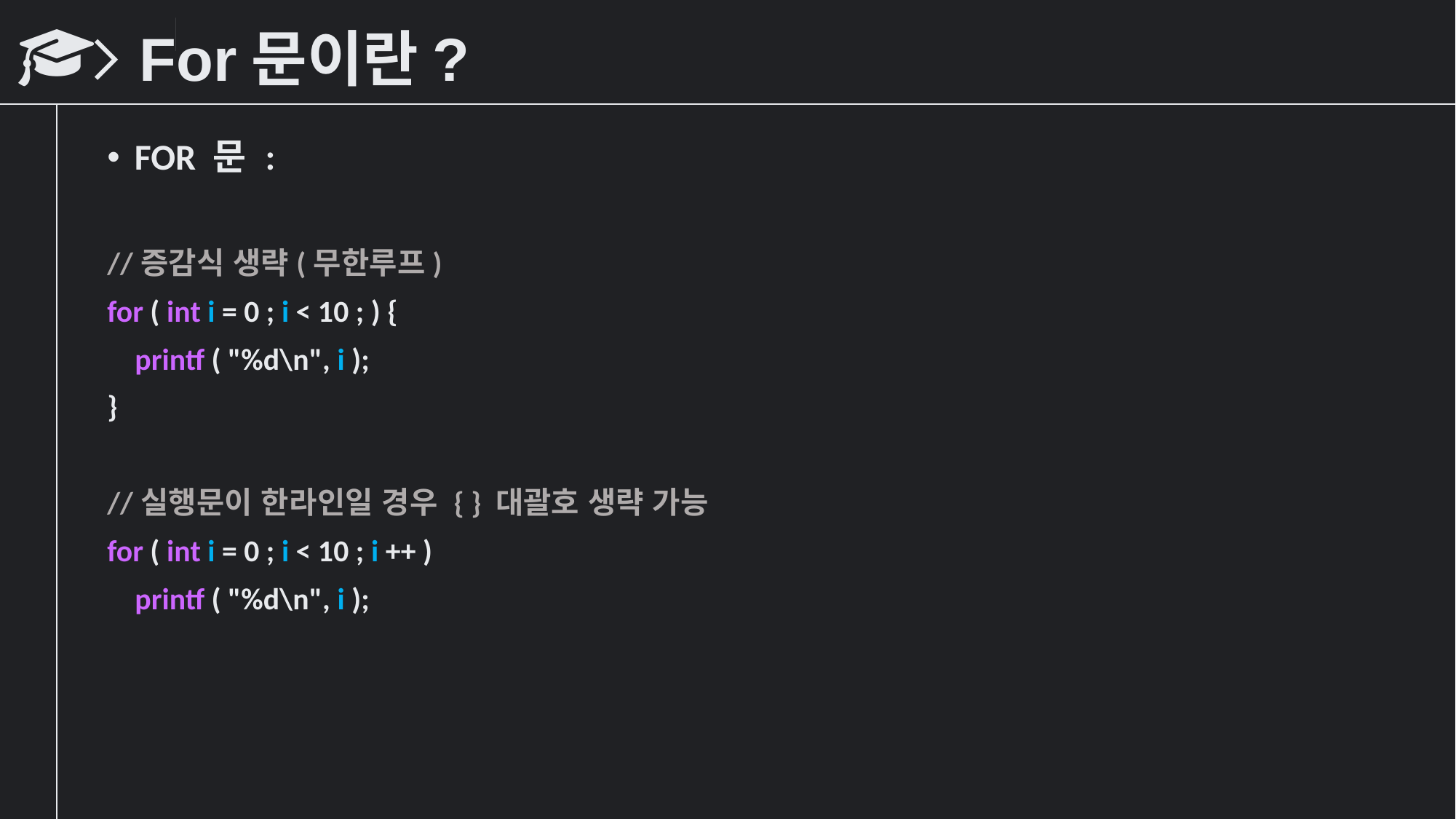

# For문이란?
FOR 문 :

//증감식 생략(무한루프)
for ( int i = 0 ; i < 10 ; ) {
    printf ( "%d\n", i );
}

//실행문이 한라인일 경우 { } 대괄호 생략 가능
for ( int i = 0 ; i < 10 ; i ++ )
    printf ( "%d\n", i );